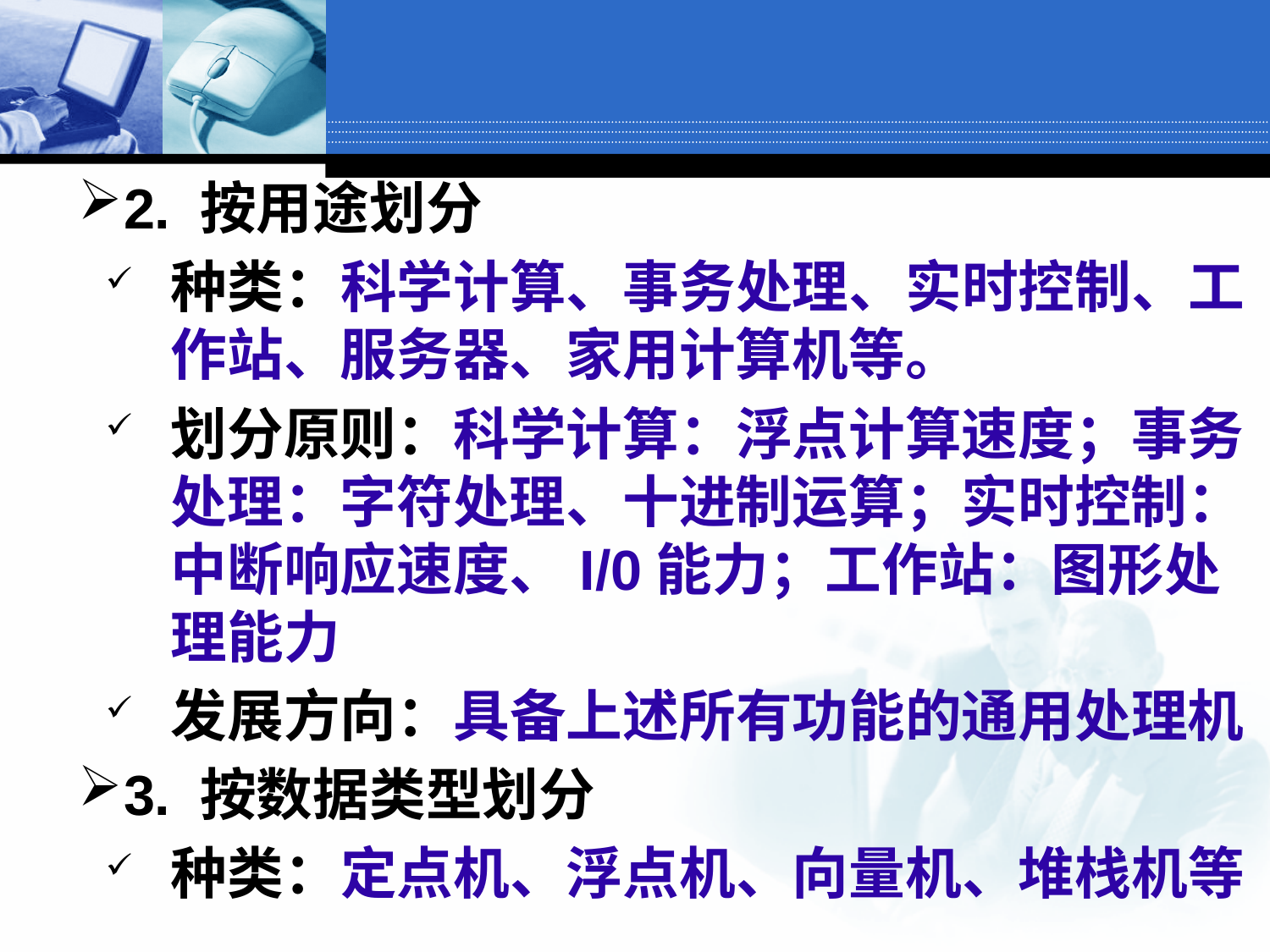

2. 按用途划分
种类：科学计算、事务处理、实时控制、工作站、服务器、家用计算机等。
划分原则：科学计算：浮点计算速度；事务处理：字符处理、十进制运算；实时控制：中断响应速度、I/0能力；工作站：图形处理能力
发展方向：具备上述所有功能的通用处理机
3. 按数据类型划分
种类：定点机、浮点机、向量机、堆栈机等